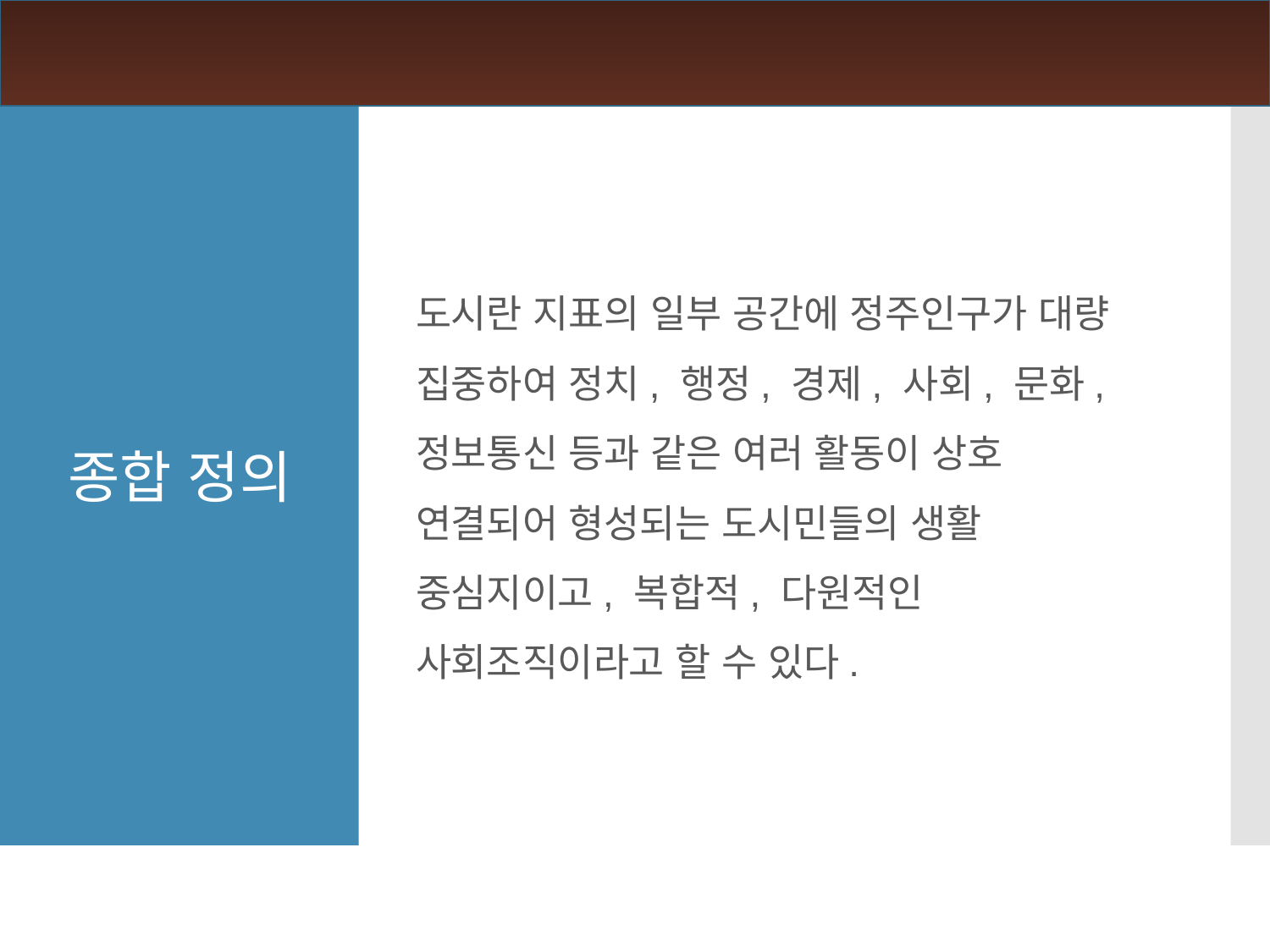

도시란 지표의 일부 공간에 정주인구가 대량 집중하여 정치, 행정, 경제, 사회, 문화, 정보통신 등과 같은 여러 활동이 상호 연결되어 형성되는 도시민들의 생활 중심지이고, 복합적, 다원적인 사회조직이라고 할 수 있다.
종합 정의